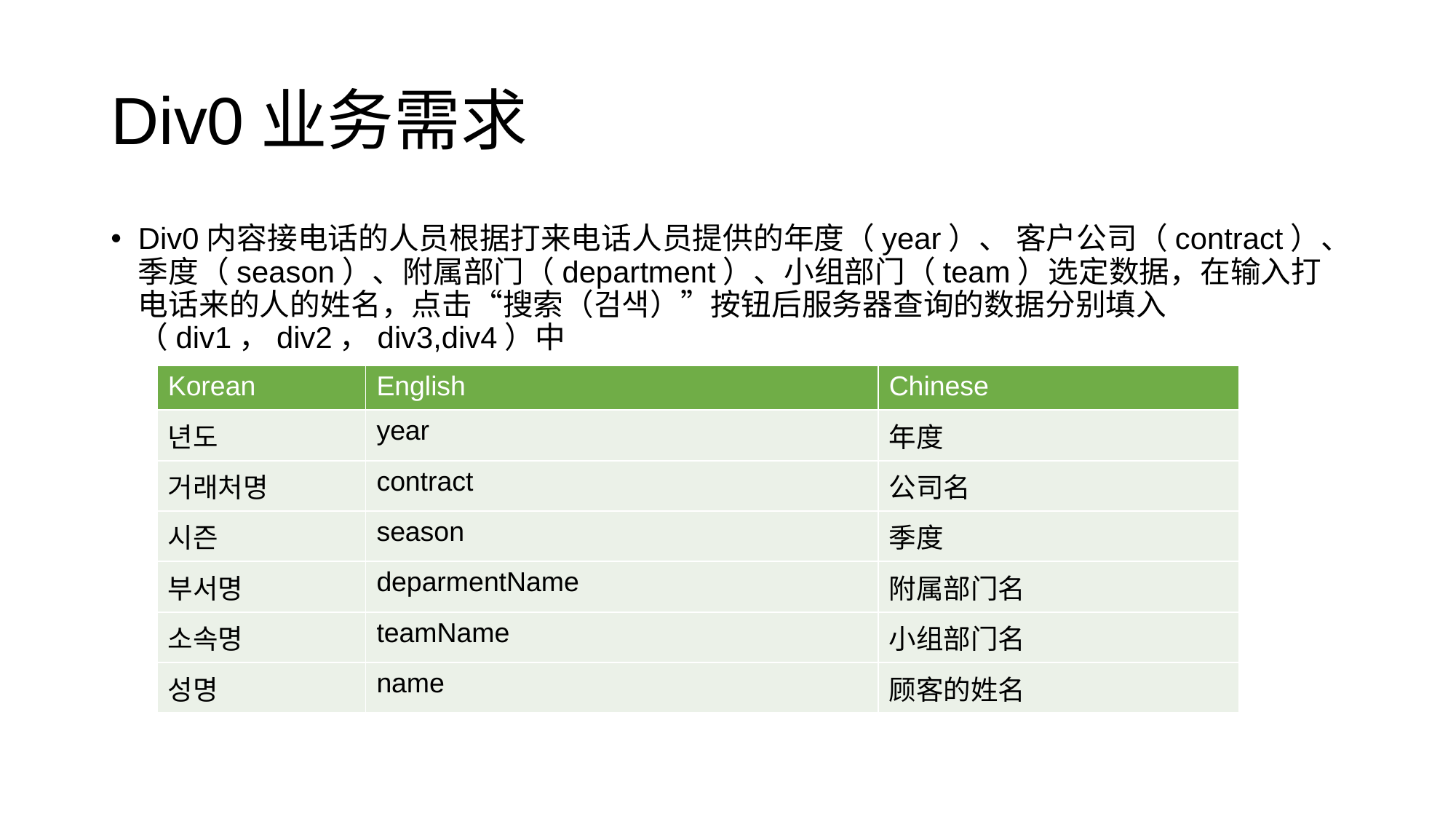

# Div0业务需求
Div0内容接电话的人员根据打来电话人员提供的年度（year）、 客户公司（contract）、季度（season）、附属部门（department）、小组部门（team）选定数据，在输入打电话来的人的姓名，点击“搜索（검색）”按钮后服务器查询的数据分别填入（div1，div2，div3,div4）中

| Korean | English | Chinese |
| --- | --- | --- |
| 년도 | year | 年度 |
| 거래처명 | contract | 公司名 |
| 시즌 | season | 季度 |
| 부서명 | deparmentName | 附属部门名 |
| 소속명 | teamName | 小组部门名 |
| 성명 | name | 顾客的姓名 |